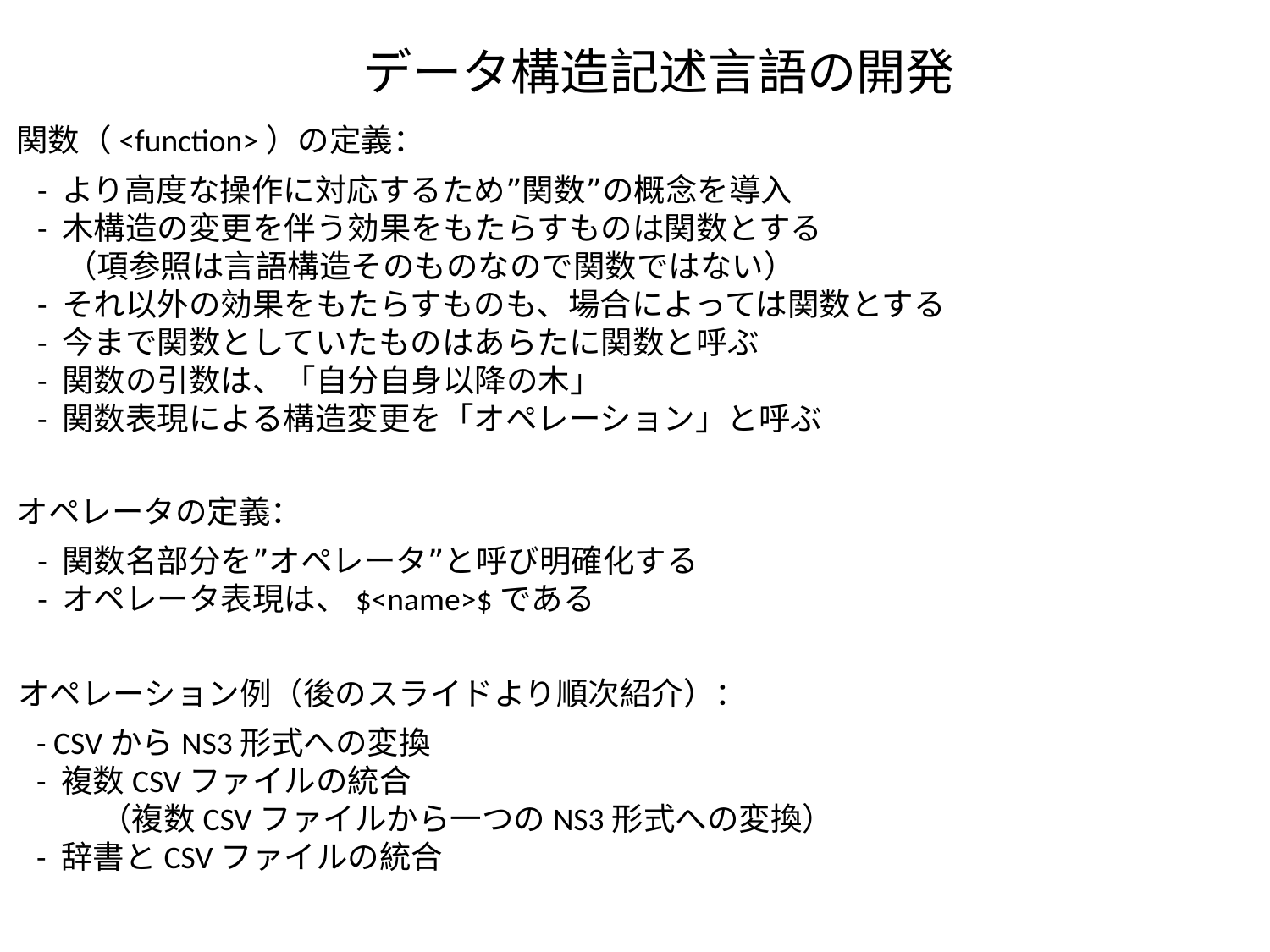

データ構造記述言語の開発
関数（<function>）の定義：
- より高度な操作に対応するため”関数”の概念を導入
- 木構造の変更を伴う効果をもたらすものは関数とする
  （項参照は言語構造そのものなので関数ではない）
- それ以外の効果をもたらすものも、場合によっては関数とする
- 今まで関数としていたものはあらたに関数と呼ぶ
- 関数の引数は、「自分自身以降の木」
- 関数表現による構造変更を「オペレーション」と呼ぶ
オペレータの定義：
- 関数名部分を”オペレータ”と呼び明確化する
- オペレータ表現は、$<name>$である
オペレーション例（後のスライドより順次紹介）：
- CSVからNS3形式への変換
- 複数CSVファイルの統合
　　（複数CSVファイルから一つのNS3形式への変換）
- 辞書とCSVファイルの統合